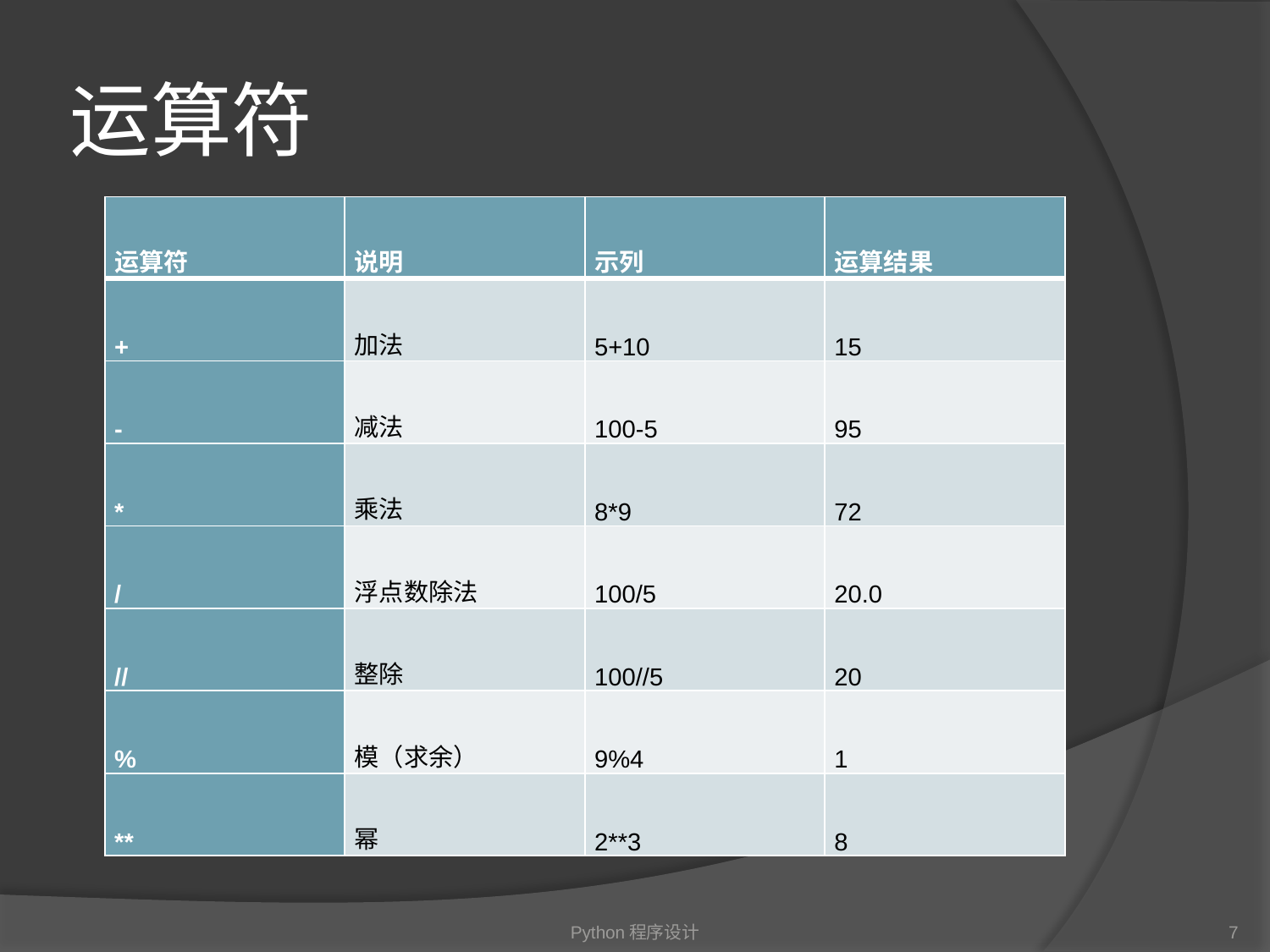

# 运算符
| 运算符 | 说明 | 示列 | 运算结果 |
| --- | --- | --- | --- |
| + | 加法 | 5+10 | 15 |
| - | 减法 | 100-5 | 95 |
| \* | 乘法 | 8\*9 | 72 |
| / | 浮点数除法 | 100/5 | 20.0 |
| // | 整除 | 100//5 | 20 |
| % | 模（求余） | 9%4 | 1 |
| \*\* | 幂 | 2\*\*3 | 8 |
Python程序设计
7